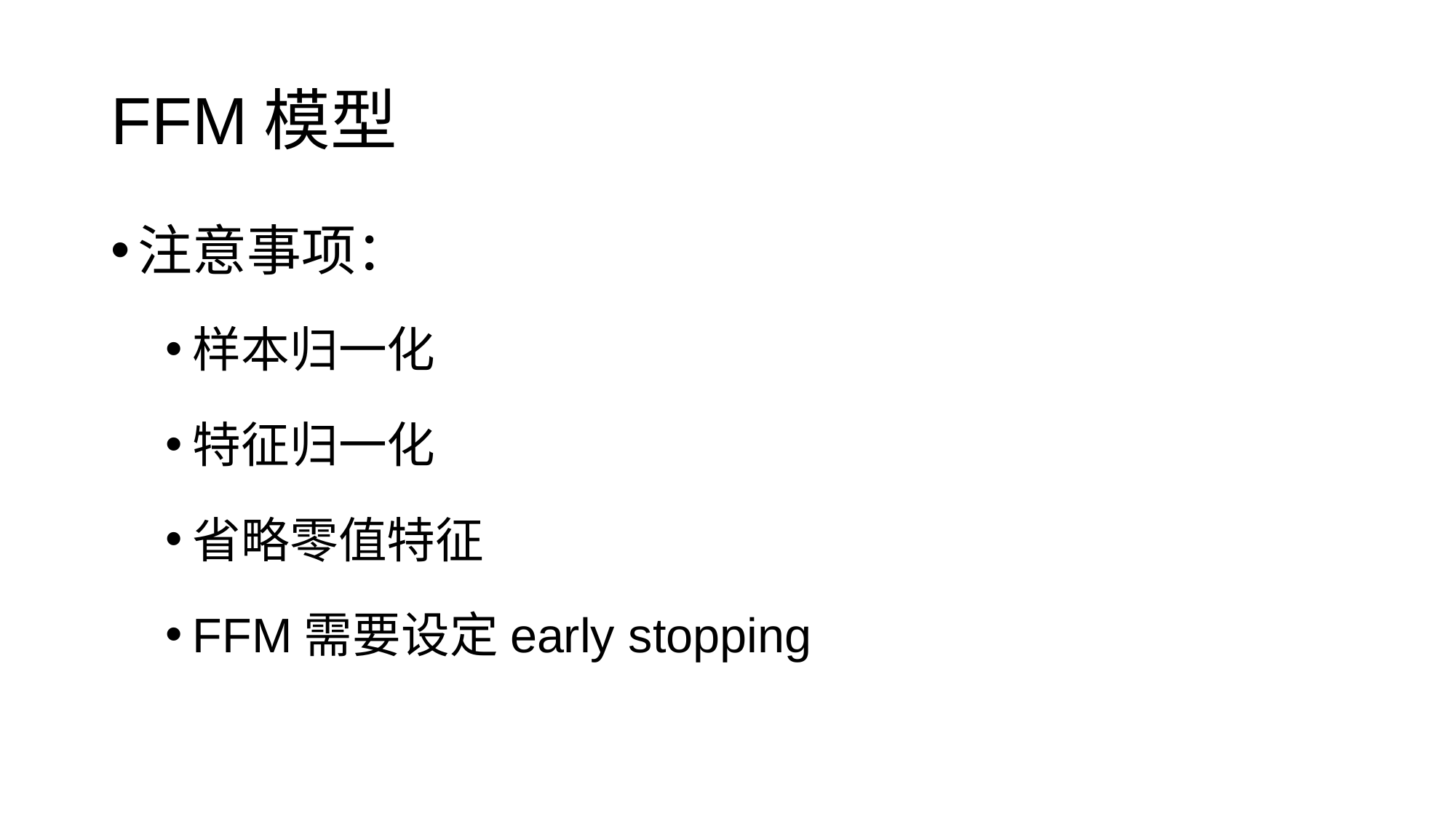

# FFM模型
注意事项：
样本归一化
特征归一化
省略零值特征
FFM需要设定early stopping